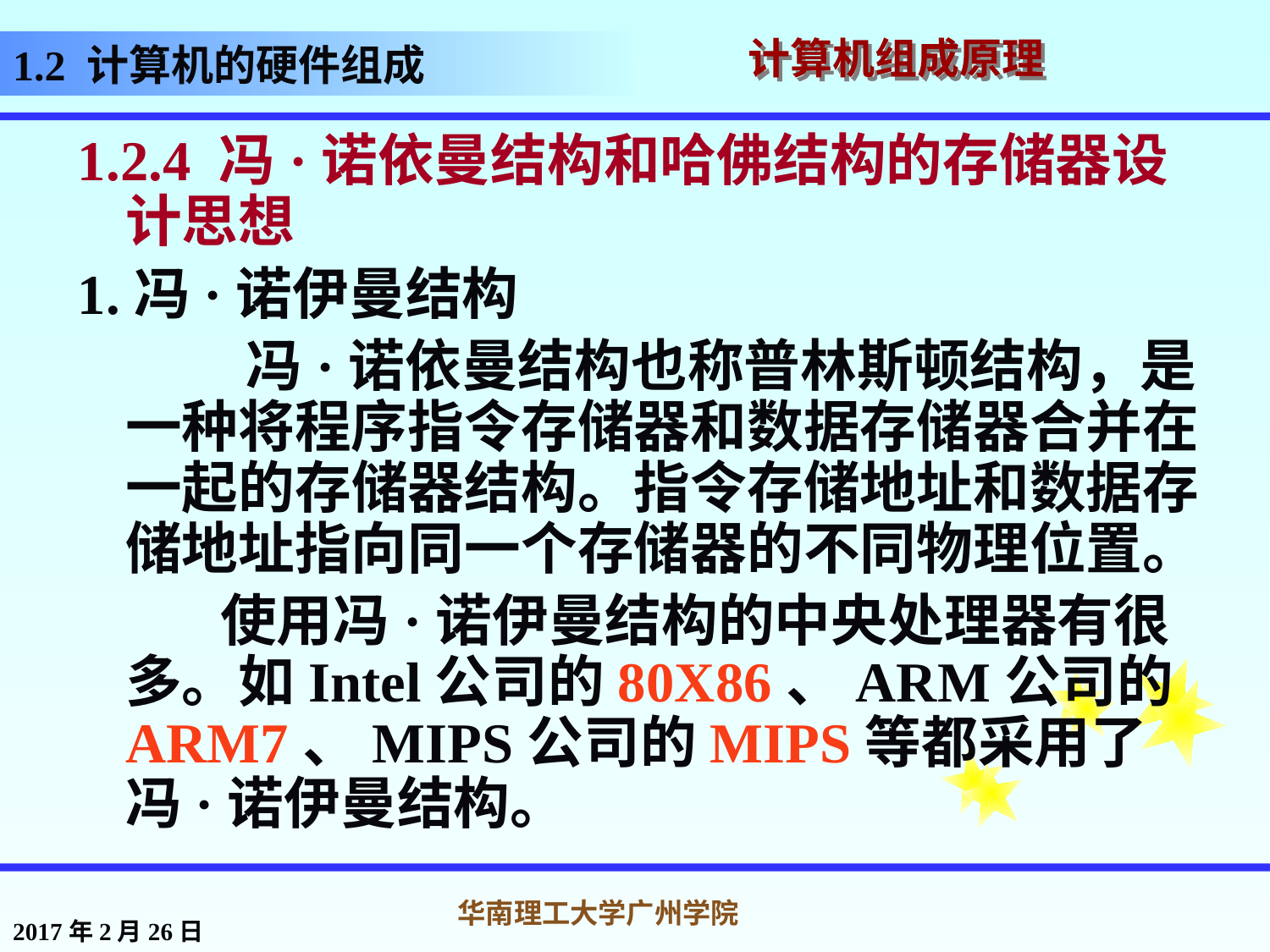

# 1.2 计算机的硬件组成
1.2.4 冯·诺依曼结构和哈佛结构的存储器设计思想
1.冯·诺伊曼结构
            冯·诺依曼结构也称普林斯顿结构，是一种将程序指令存储器和数据存储器合并在一起的存储器结构。指令存储地址和数据存储地址指向同一个存储器的不同物理位置。
          使用冯·诺伊曼结构的中央处理器有很多。如Intel公司的80X86、ARM公司的ARM7、MIPS公司的MIPS等都采用了冯·诺伊曼结构。
2017年2月26日